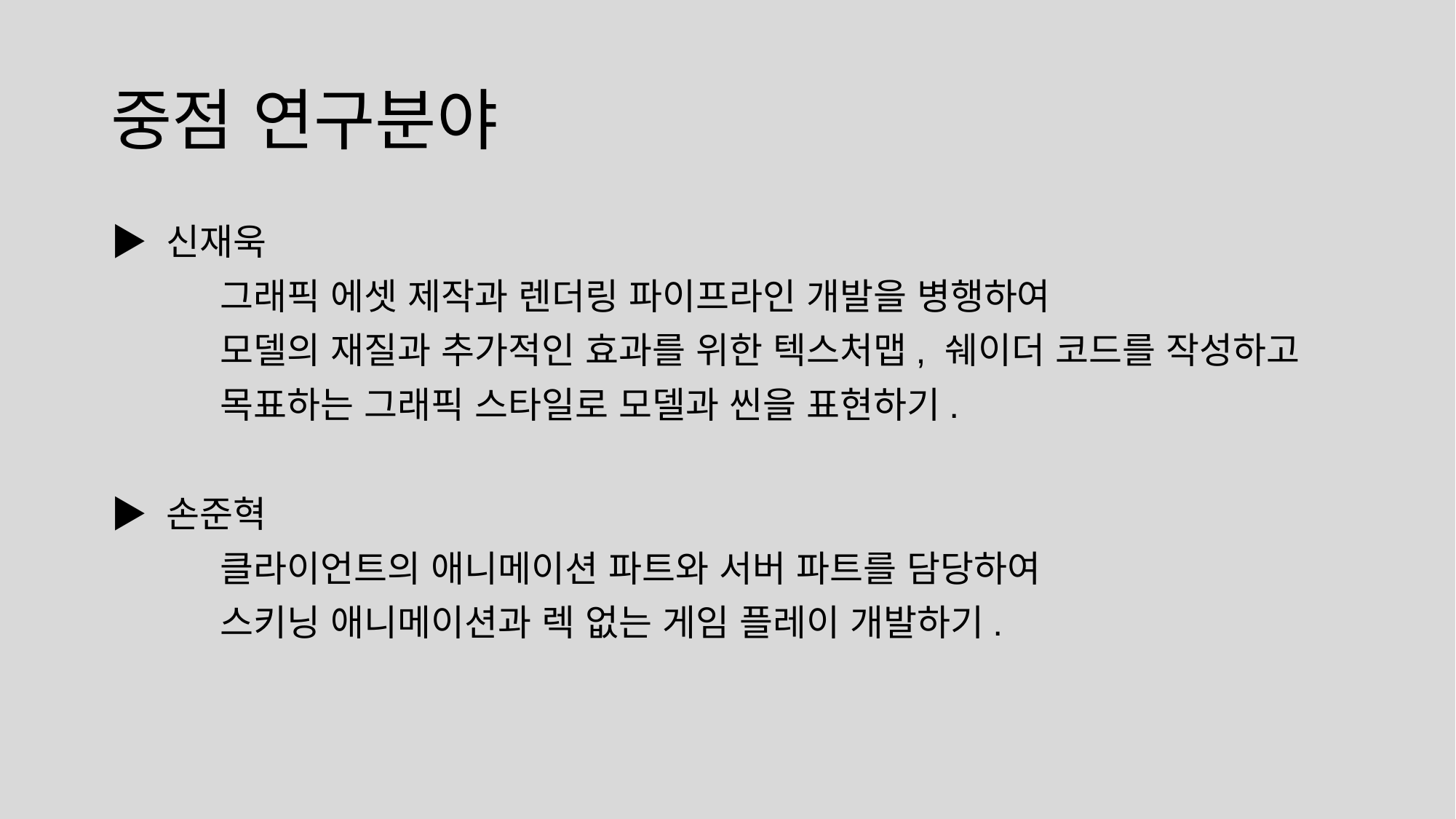

# 중점 연구분야
▶ 신재욱
	그래픽 에셋 제작과 렌더링 파이프라인 개발을 병행하여
	모델의 재질과 추가적인 효과를 위한 텍스처맵, 쉐이더 코드를 작성하고
	목표하는 그래픽 스타일로 모델과 씬을 표현하기.

▶ 손준혁
	클라이언트의 애니메이션 파트와 서버 파트를 담당하여
	스키닝 애니메이션과 렉 없는 게임 플레이 개발하기.